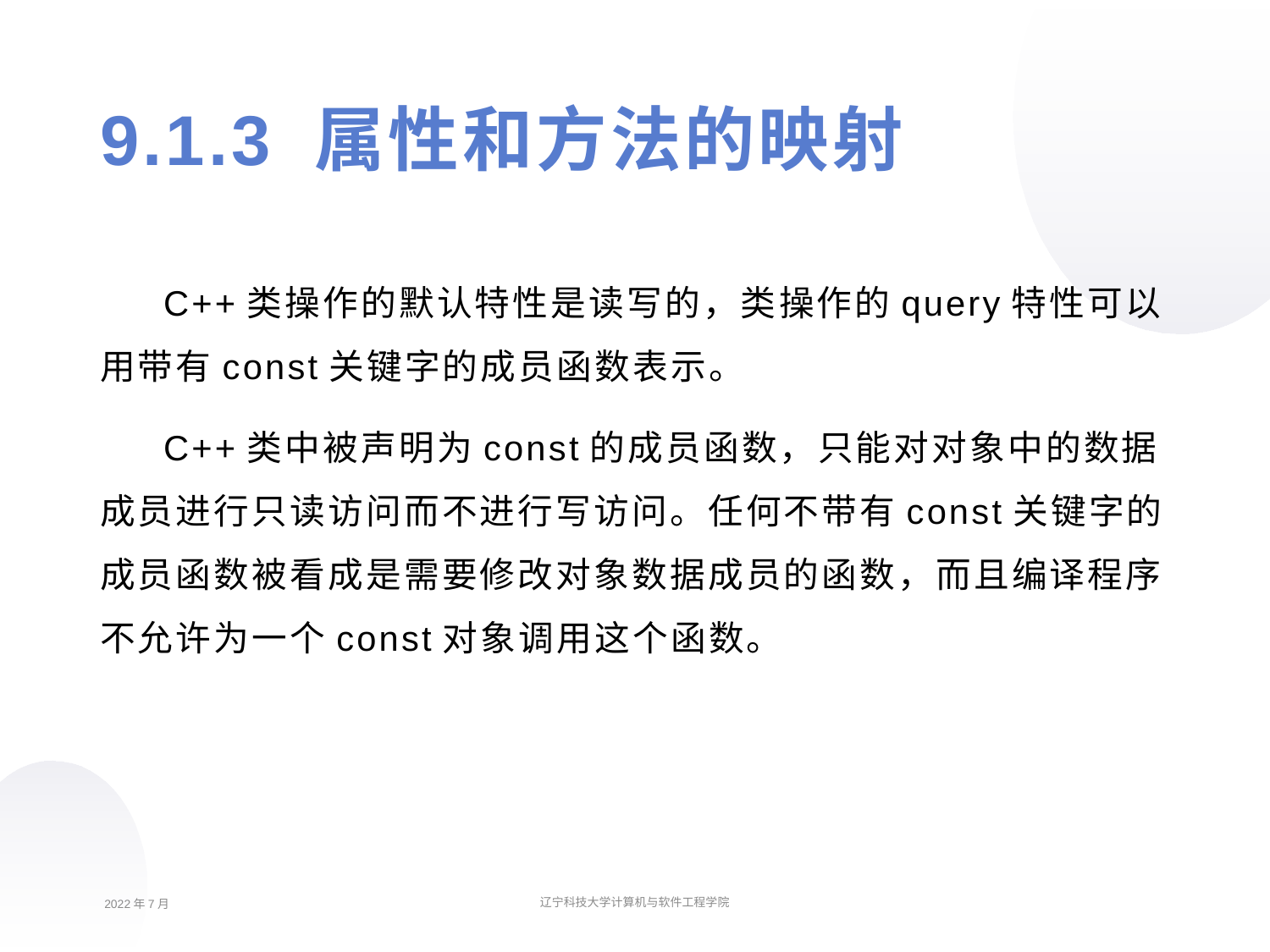

9.1.3 属性和方法的映射
C++类操作的默认特性是读写的，类操作的query特性可以用带有const关键字的成员函数表示。
C++类中被声明为const的成员函数，只能对对象中的数据成员进行只读访问而不进行写访问。任何不带有const关键字的成员函数被看成是需要修改对象数据成员的函数，而且编译程序不允许为一个const对象调用这个函数。

2022年7月
辽宁科技大学计算机与软件工程学院
17